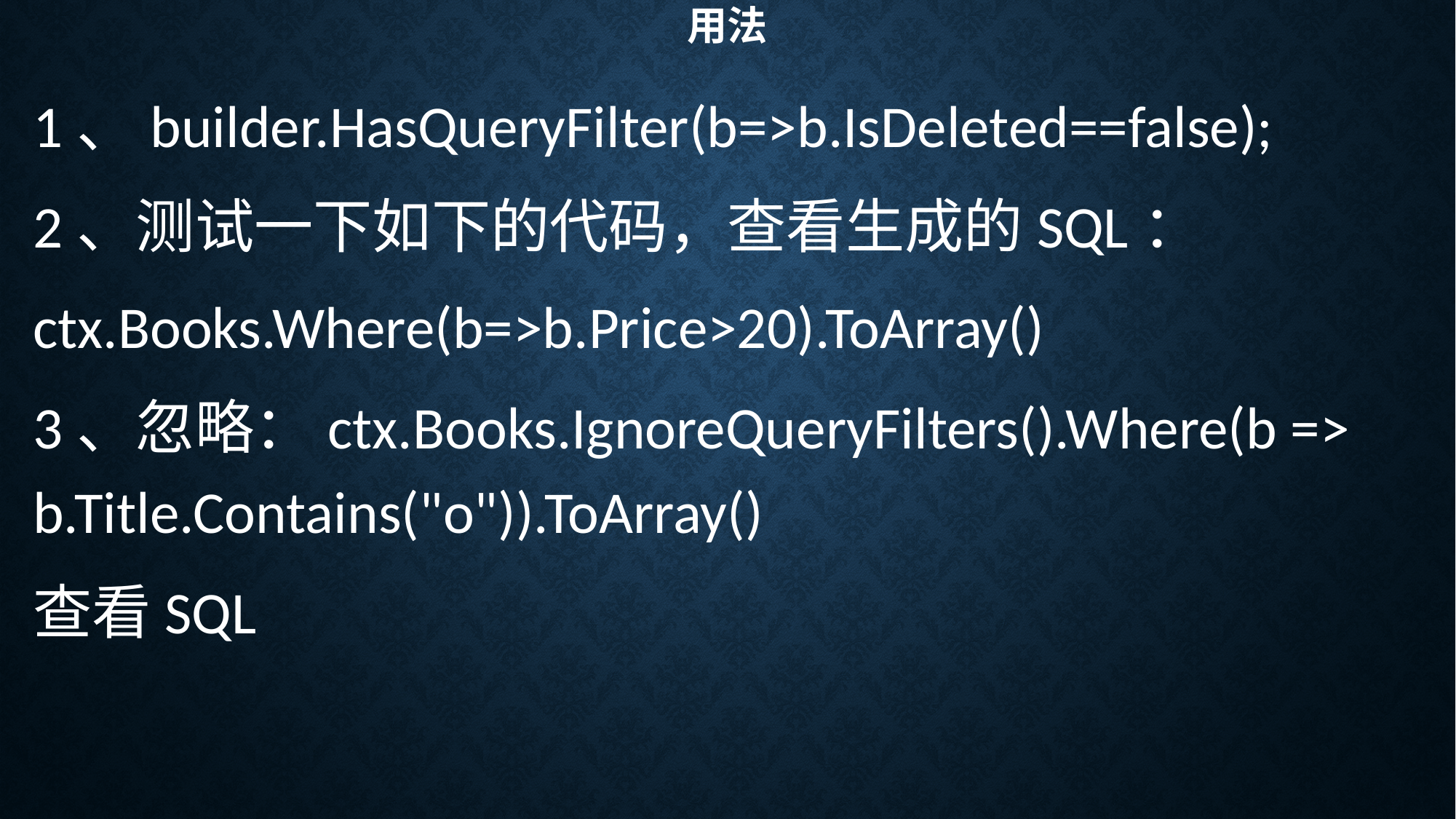

# 用法
1、builder.HasQueryFilter(b=>b.IsDeleted==false);
2、测试一下如下的代码，查看生成的SQL：
ctx.Books.Where(b=>b.Price>20).ToArray()
3、忽略：ctx.Books.IgnoreQueryFilters().Where(b => b.Title.Contains("o")).ToArray()
查看SQL